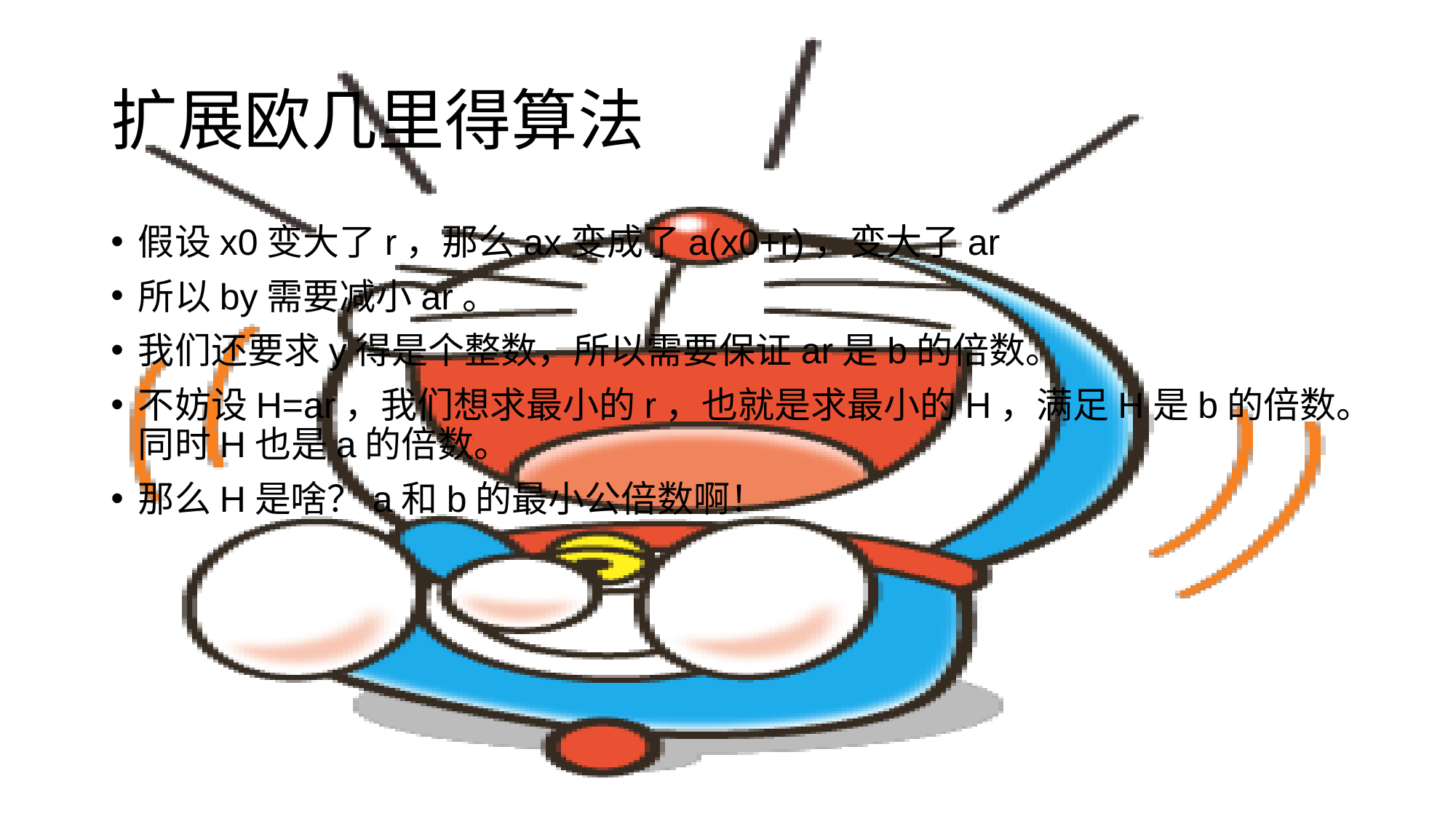

# 扩展欧几里得算法
假设x0变大了r，那么ax变成了a(x0+r)，变大了ar
所以by需要减小ar。
我们还要求y得是个整数，所以需要保证ar是b的倍数。
不妨设H=ar，我们想求最小的r，也就是求最小的H，满足H是b的倍数。同时H也是a的倍数。
那么H是啥？a和b的最小公倍数啊！